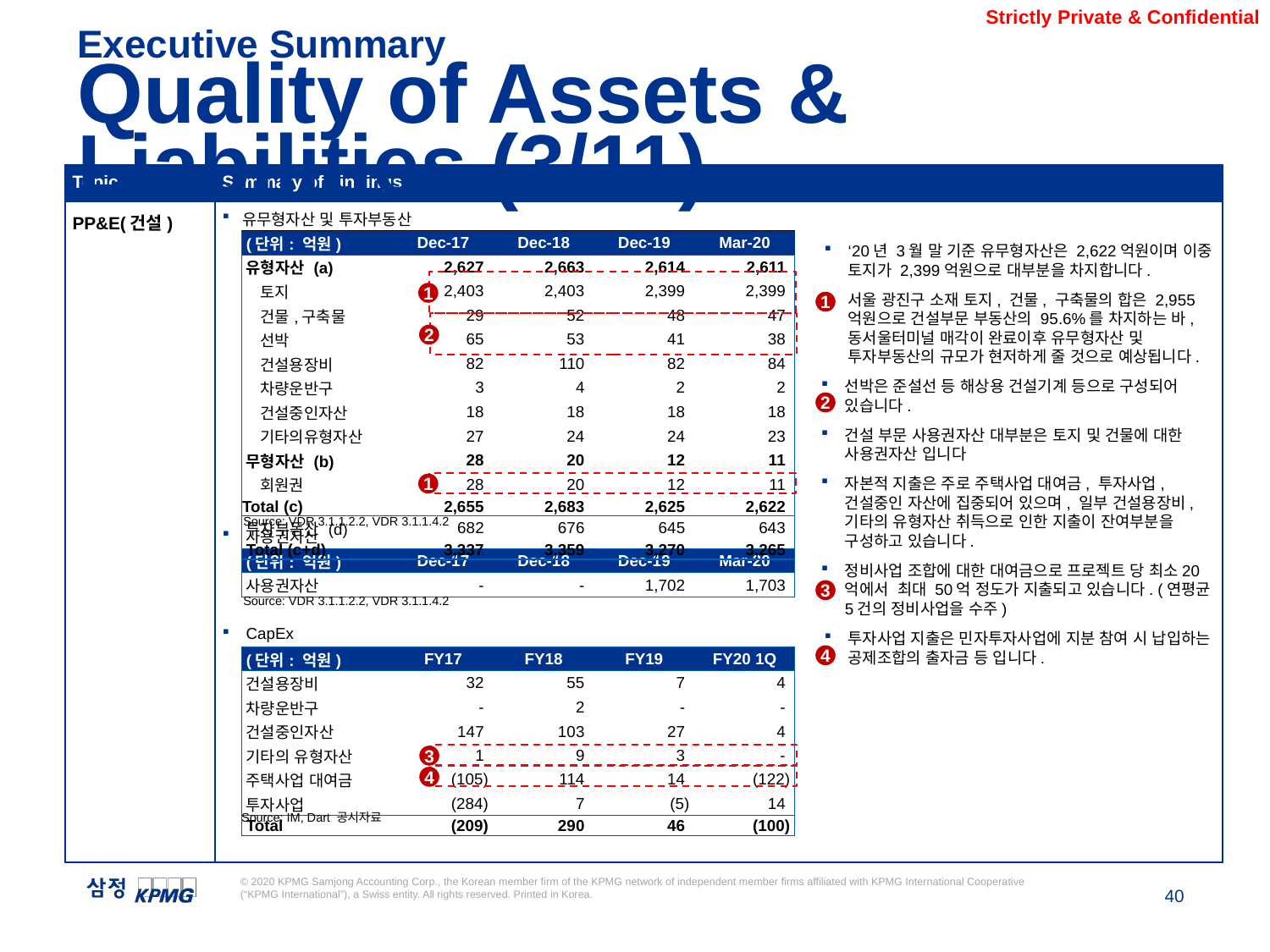

Executive Summary
Quality of Assets & Liabilities (3/11)
| Topic | Summary of Findings |
| --- | --- |
| PP&E(건설) | 유무형자산 및 투자부동산 사용권자산 CapEx |
| (단위: 억원) | Dec-17 | Dec-18 | Dec-19 | Mar-20 |
| --- | --- | --- | --- | --- |
| 유형자산 (a) | 2,627 | 2,663 | 2,614 | 2,611 |
| 토지 | 2,403 | 2,403 | 2,399 | 2,399 |
| 건물,구축물 | 29 | 52 | 48 | 47 |
| 선박 | 65 | 53 | 41 | 38 |
| 건설용장비 | 82 | 110 | 82 | 84 |
| 차량운반구 | 3 | 4 | 2 | 2 |
| 건설중인자산 | 18 | 18 | 18 | 18 |
| 기타의유형자산 | 27 | 24 | 24 | 23 |
| 무형자산 (b) | 28 | 20 | 12 | 11 |
| 회원권 | 28 | 20 | 12 | 11 |
| Total (c) | 2,655 | 2,683 | 2,625 | 2,622 |
| 투자부동산 (d) | 682 | 676 | 645 | 643 |
| Total (c+d) | 3,337 | 3,359 | 3,270 | 3,265 |
‘20년 3월 말 기준 유무형자산은 2,622억원이며 이중 토지가 2,399억원으로 대부분을 차지합니다.
서울 광진구 소재 토지, 건물, 구축물의 합은 2,955억원으로 건설부문 부동산의 95.6%를 차지하는 바, 동서울터미널 매각이 완료이후 유무형자산 및 투자부동산의 규모가 현저하게 줄 것으로 예상됩니다.
선박은 준설선 등 해상용 건설기계 등으로 구성되어 있습니다.
건설 부문 사용권자산 대부분은 토지 및 건물에 대한 사용권자산 입니다
자본적 지출은 주로 주택사업 대여금, 투자사업, 건설중인 자산에 집중되어 있으며, 일부 건설용장비,기타의 유형자산 취득으로 인한 지출이 잔여부분을 구성하고 있습니다.
정비사업 조합에 대한 대여금으로 프로젝트 당 최소20억에서  최대 50억 정도가 지출되고 있습니다. (연평균 5건의 정비사업을 수주)
투자사업 지출은 민자투자사업에 지분 참여 시 납입하는 공제조합의 출자금 등 입니다.

1
1

2
2

1
Source: VDR 3.1.1.2.2, VDR 3.1.1.4.2
| (단위: 억원) | Dec-17 | Dec-18 | Dec-19 | Mar-20 |
| --- | --- | --- | --- | --- |
| 사용권자산 | - | - | 1,702 | 1,703 |
3
Source: VDR 3.1.1.2.2, VDR 3.1.1.4.2
4
| (단위: 억원) | FY17 | FY18 | FY19 | FY20 1Q |
| --- | --- | --- | --- | --- |
| 건설용장비 | 32 | 55 | 7 | 4 |
| 차량운반구 | - | 2 | - | - |
| 건설중인자산 | 147 | 103 | 27 | 4 |
| 기타의 유형자산 | 1 | 9 | 3 | - |
| 주택사업 대여금 | (105) | 114 | 14 | (122) |
| 투자사업 | (284) | 7 | (5) | 14 |
| Total | (209) | 290 | 46 | (100) |

3

4
Source: IM, Dart 공시자료